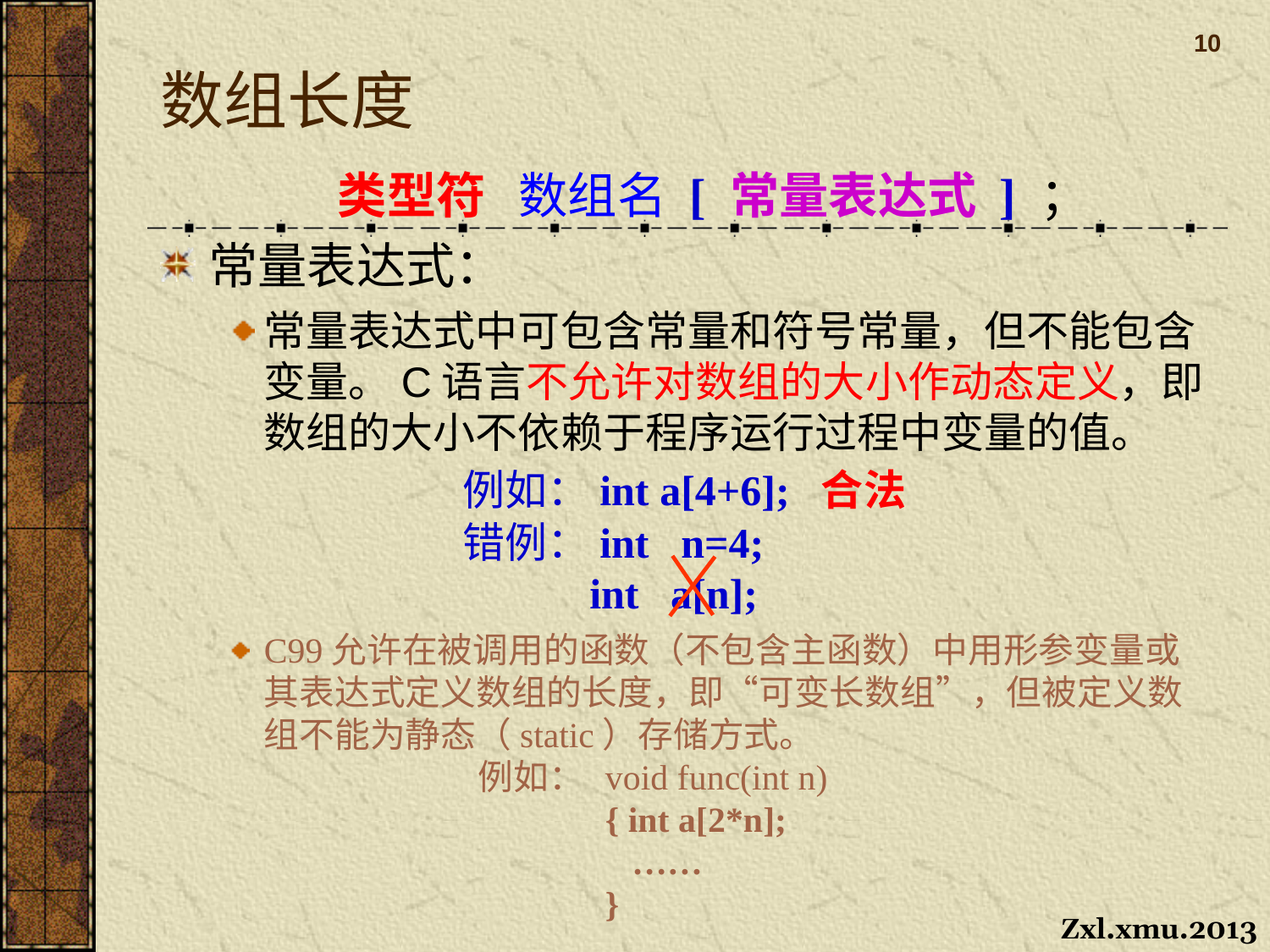

10
# 数组长度
类型符   数组名 [ 常量表达式 ] ；
常量表达式：
常量表达式中可包含常量和符号常量，但不能包含变量。C语言不允许对数组的大小作动态定义，即数组的大小不依赖于程序运行过程中变量的值。
			例如：int a[4+6];  合法
			错例：int   n=4;
				int   a[n];
C99允许在被调用的函数（不包含主函数）中用形参变量或其表达式定义数组的长度，即“可变长数组”，但被定义数组不能为静态（static）存储方式。
		例如：	void func(int n)
			{ int a[2*n];
			   ……
			}